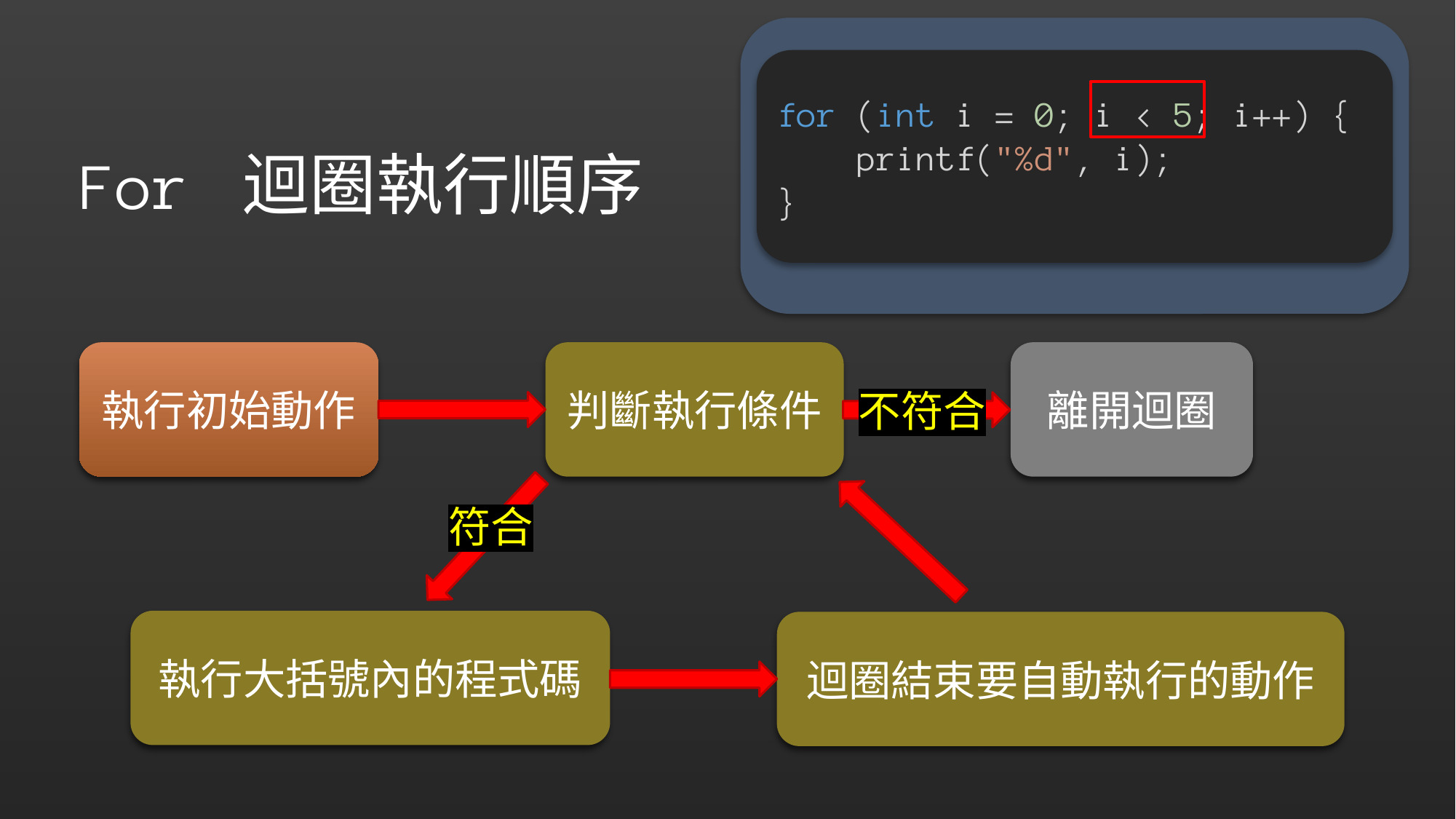

for (int i = 0; i < 5; i++) {
    printf("%d", i);
}
# For 迴圈執行順序

判斷執行條件
執行初始動作
離開迴圈

不符合
符合

執行大括號內的程式碼
迴圈結束要自動執行的動作